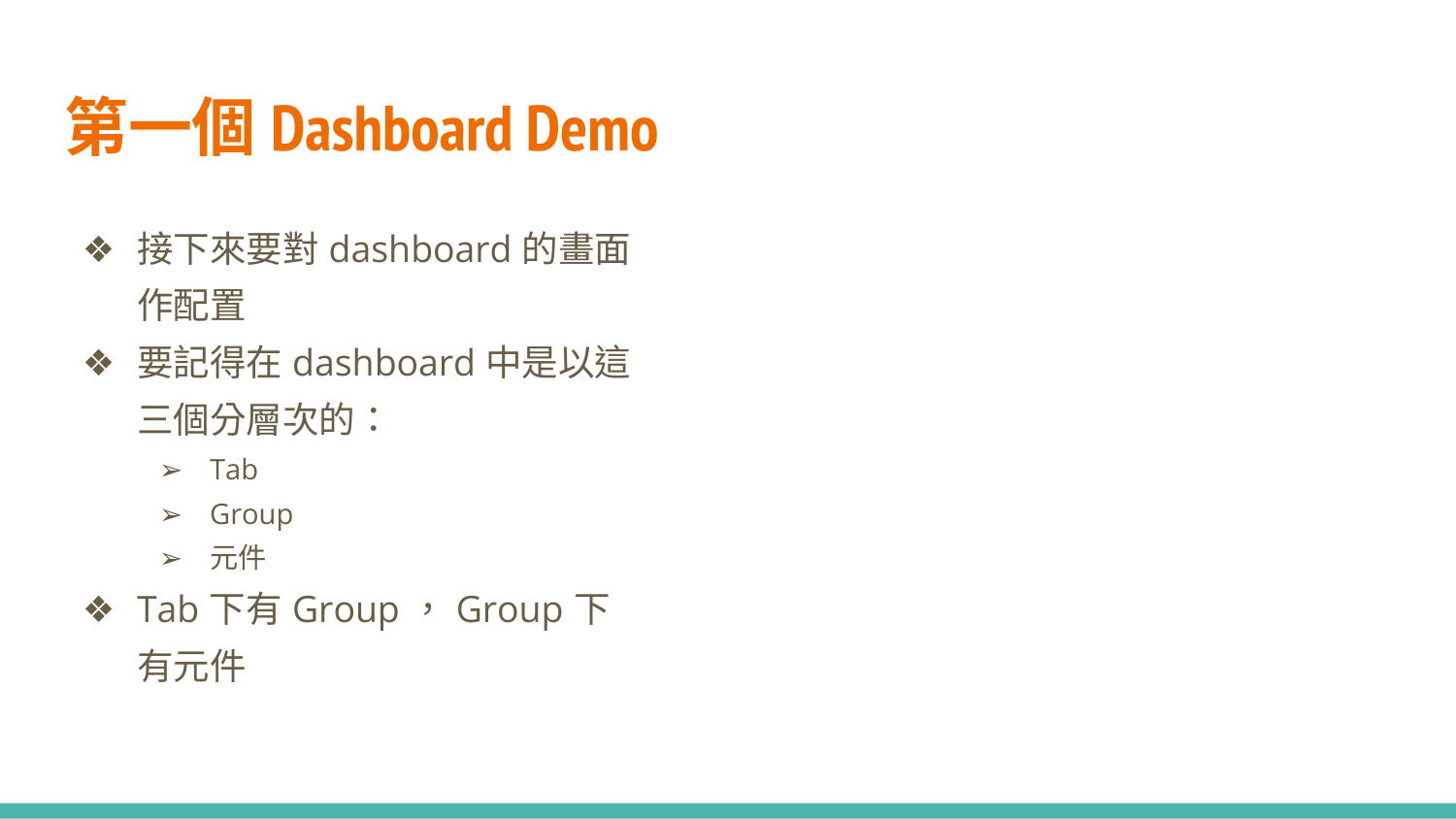

# 第一個Dashboard Demo
接下來要對dashboard的畫面作配置
要記得在dashboard中是以這三個分層次的：
Tab
Group
元件
Tab下有Group，Group下有元件